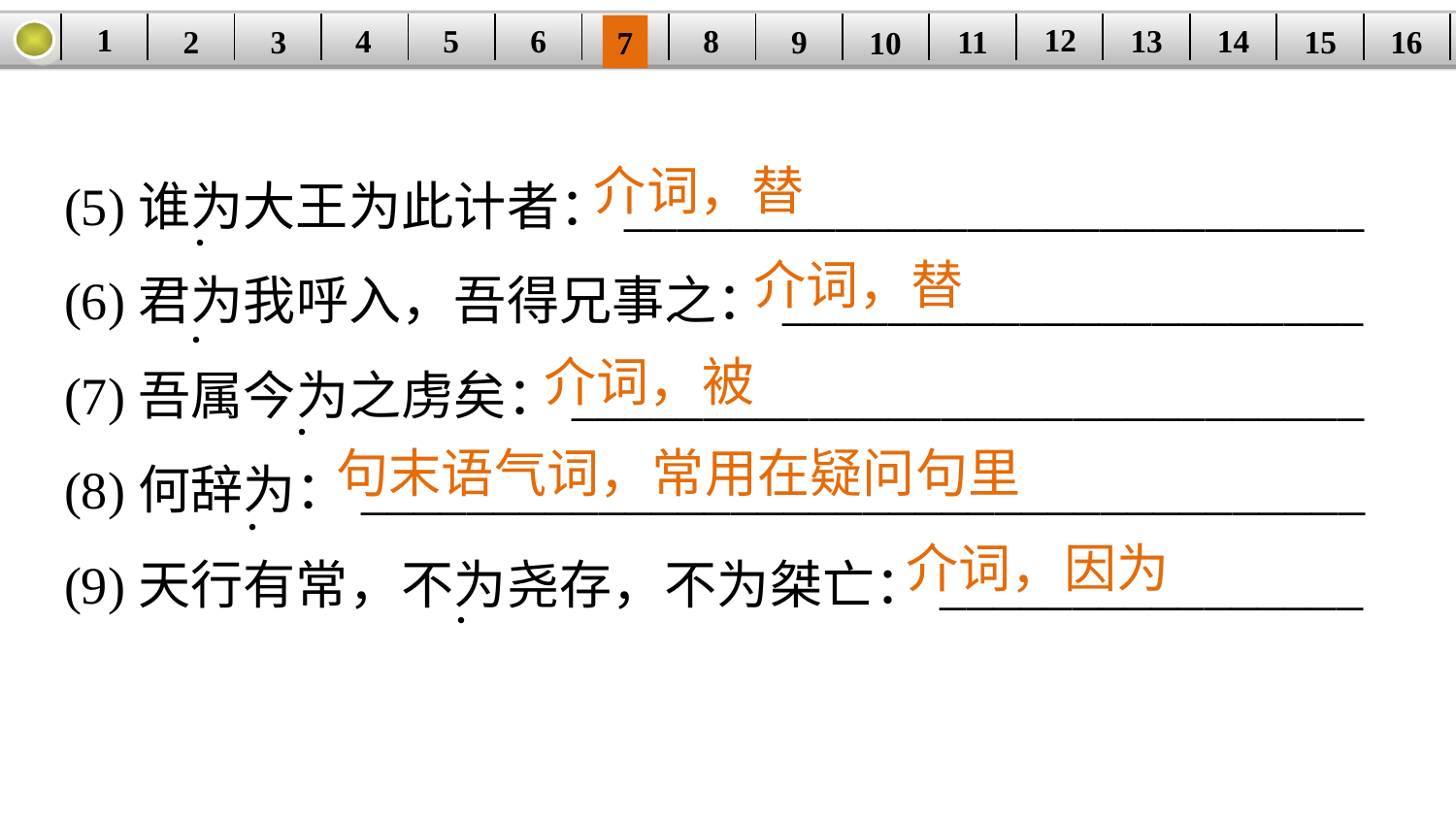

1
12
6
14
8
5
|  |  |  |  |  |  |  |  |  |  |  |  |  |  |  |  |
| --- | --- | --- | --- | --- | --- | --- | --- | --- | --- | --- | --- | --- | --- | --- | --- |
13
4
15
2
9
3
11
16
10
7

(5)谁为大王为此计者：____________________________
(6)君为我呼入，吾得兄事之：______________________
(7)吾属今为之虏矣：______________________________
(8)何辞为：______________________________________
(9)天行有常，不为尧存，不为桀亡：________________
介词，替
·
介词，替
·
介词，被
·
句末语气词，常用在疑问句里
·
介词，因为
·